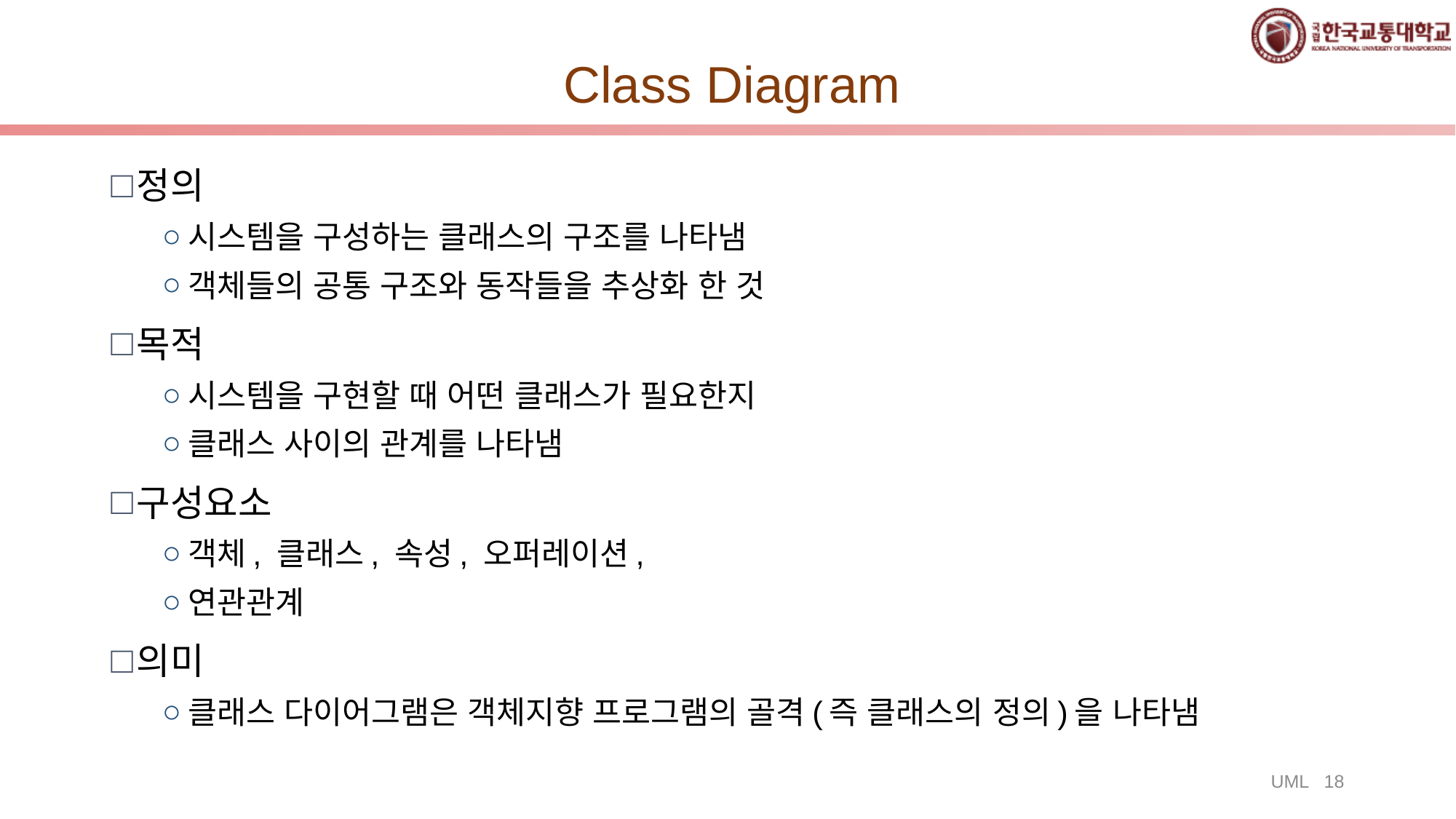

# Class Diagram
정의
시스템을 구성하는 클래스의 구조를 나타냄
객체들의 공통 구조와 동작들을 추상화 한 것
목적
시스템을 구현할 때 어떤 클래스가 필요한지
클래스 사이의 관계를 나타냄
구성요소
객체, 클래스, 속성, 오퍼레이션,
연관관계
의미
클래스 다이어그램은 객체지향 프로그램의 골격(즉 클래스의 정의)을 나타냄
UML   18